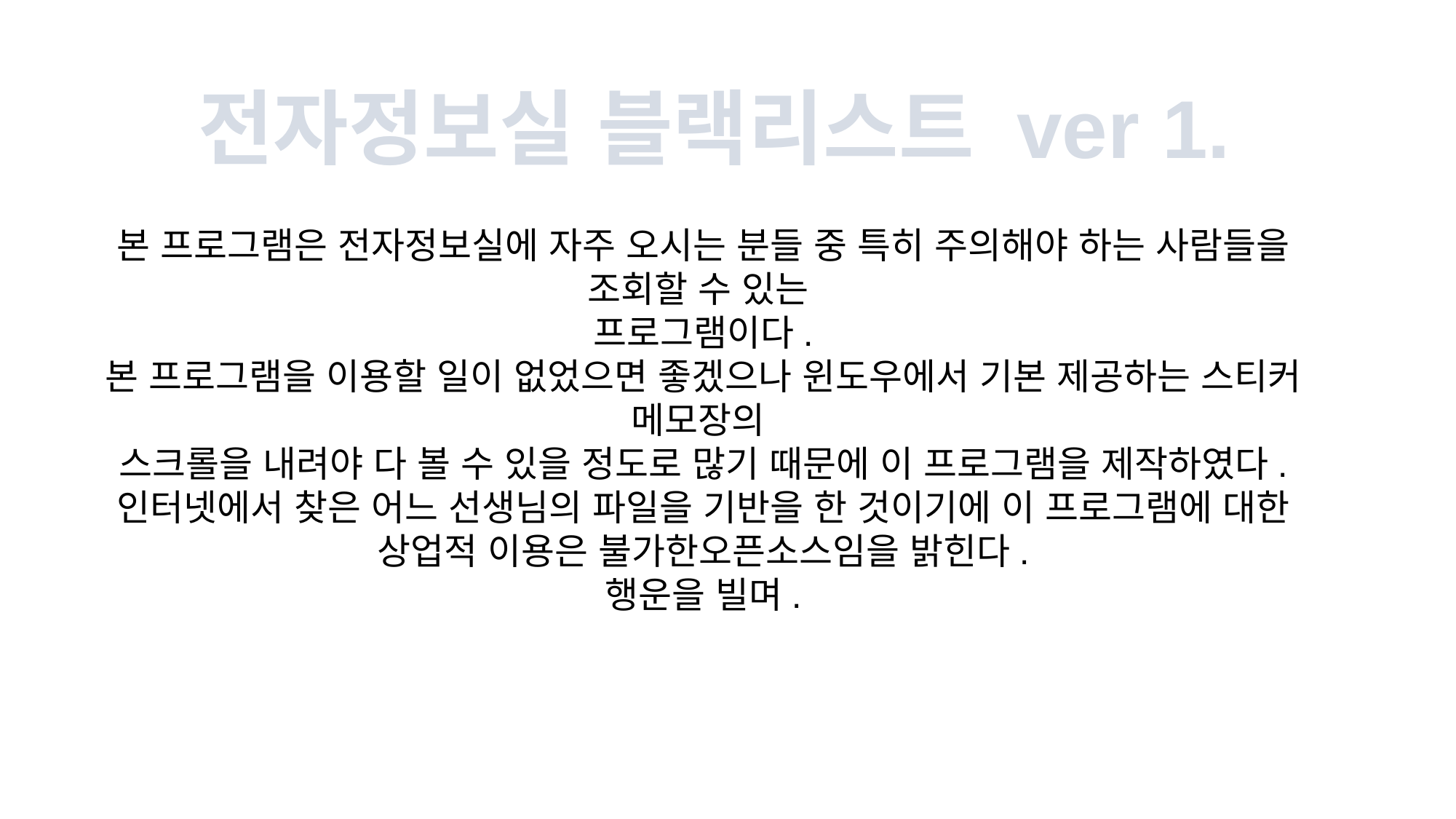

전자정보실 블랙리스트 ver 1.
본 프로그램은 전자정보실에 자주 오시는 분들 중 특히 주의해야 하는 사람들을 조회할 수 있는
프로그램이다.
본 프로그램을 이용할 일이 없었으면 좋겠으나 윈도우에서 기본 제공하는 스티커 메모장의
스크롤을 내려야 다 볼 수 있을 정도로 많기 때문에 이 프로그램을 제작하였다.
인터넷에서 찾은 어느 선생님의 파일을 기반을 한 것이기에 이 프로그램에 대한 상업적 이용은 불가한오픈소스임을 밝힌다.
행운을 빌며.